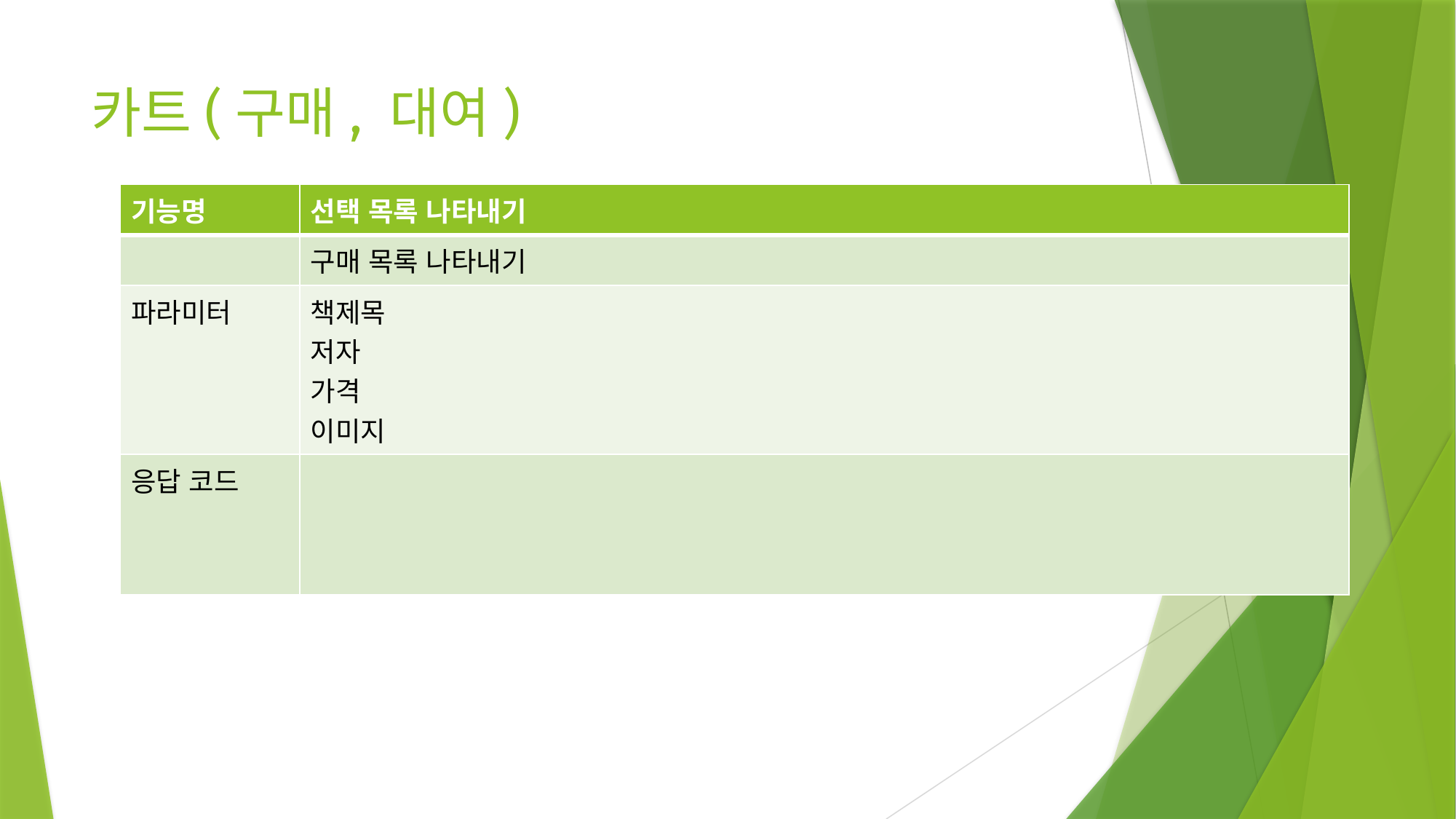

카트(구매, 대여)
| 기능명 | 선택 목록 나타내기 |
| --- | --- |
|  | 구매 목록 나타내기 |
| 파라미터 | 책제목 저자 가격 이미지 |
| 응답 코드 |  |